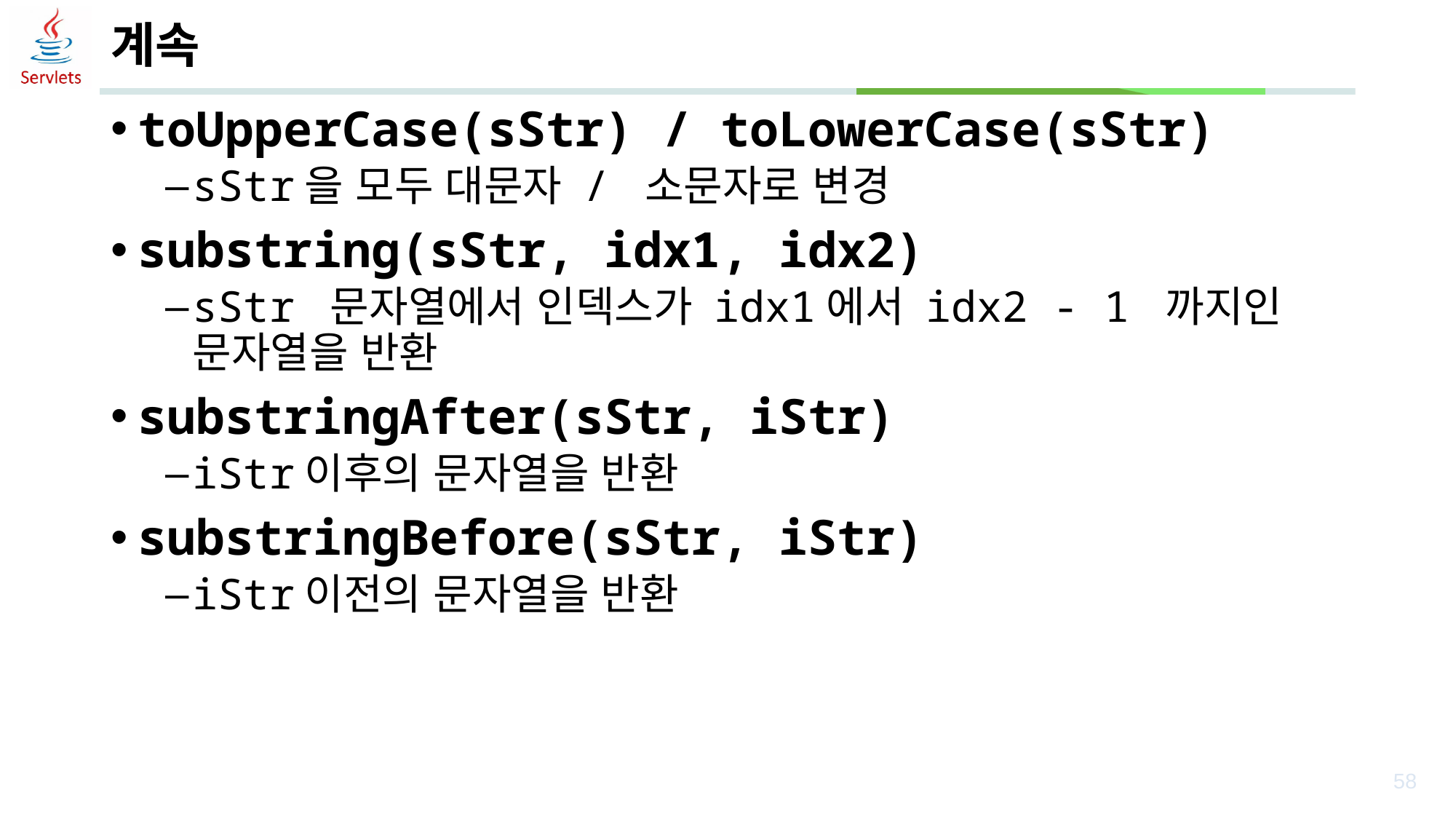

# 계속
toUpperCase(sStr) / toLowerCase(sStr)
sStr을 모두 대문자 / 소문자로 변경
substring(sStr, idx1, idx2)
sStr 문자열에서 인덱스가 idx1에서 idx2 - 1 까지인 문자열을 반환
substringAfter(sStr, iStr)
iStr이후의 문자열을 반환
substringBefore(sStr, iStr)
iStr이전의 문자열을 반환

58